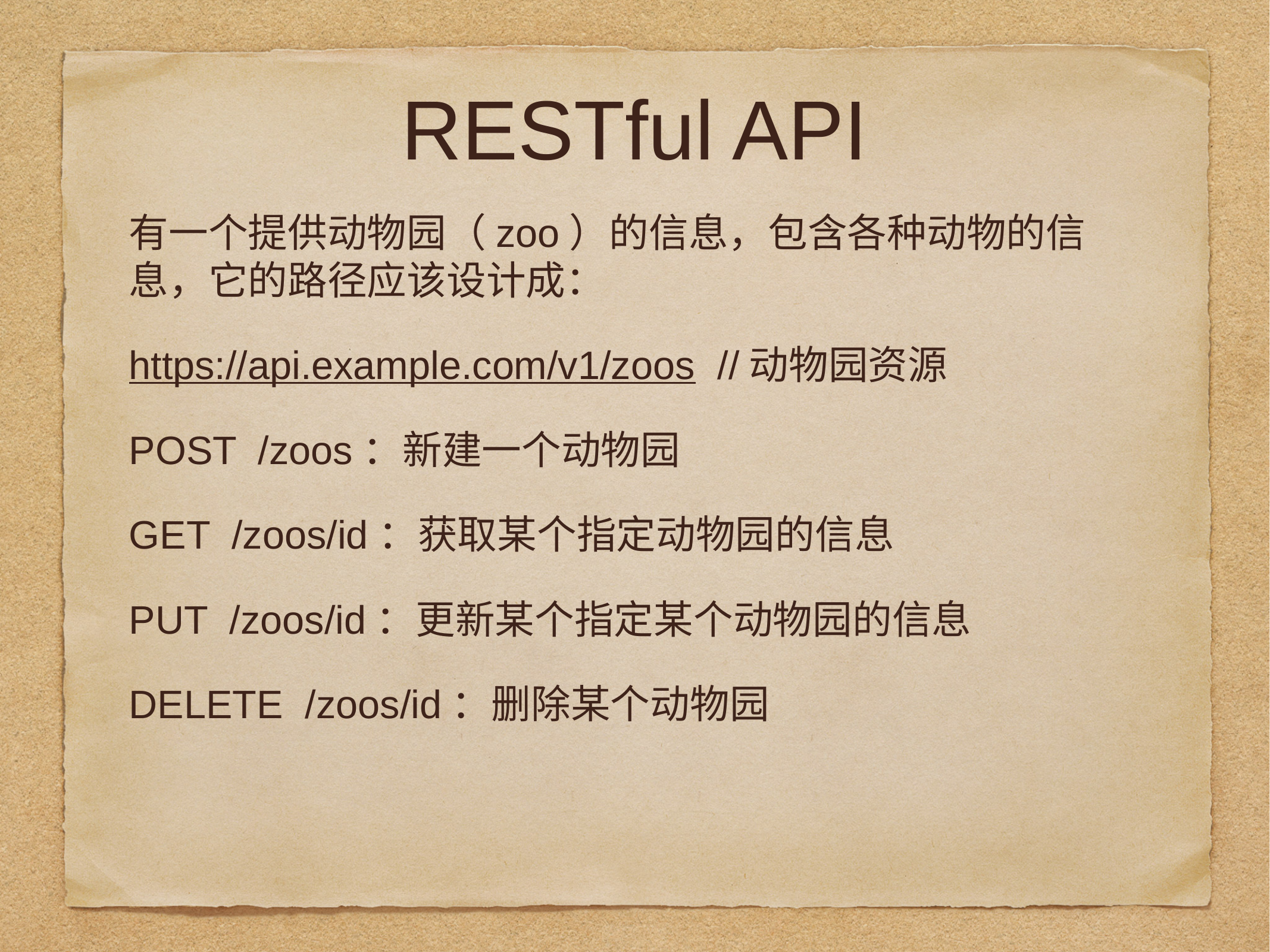

# RESTful API
有一个提供动物园（zoo）的信息，包含各种动物的信息，它的路径应该设计成：
https://api.example.com/v1/zoos  //动物园资源
POST  /zoos：新建一个动物园
GET  /zoos/id：获取某个指定动物园的信息
PUT  /zoos/id：更新某个指定某个动物园的信息
DELETE  /zoos/id：删除某个动物园